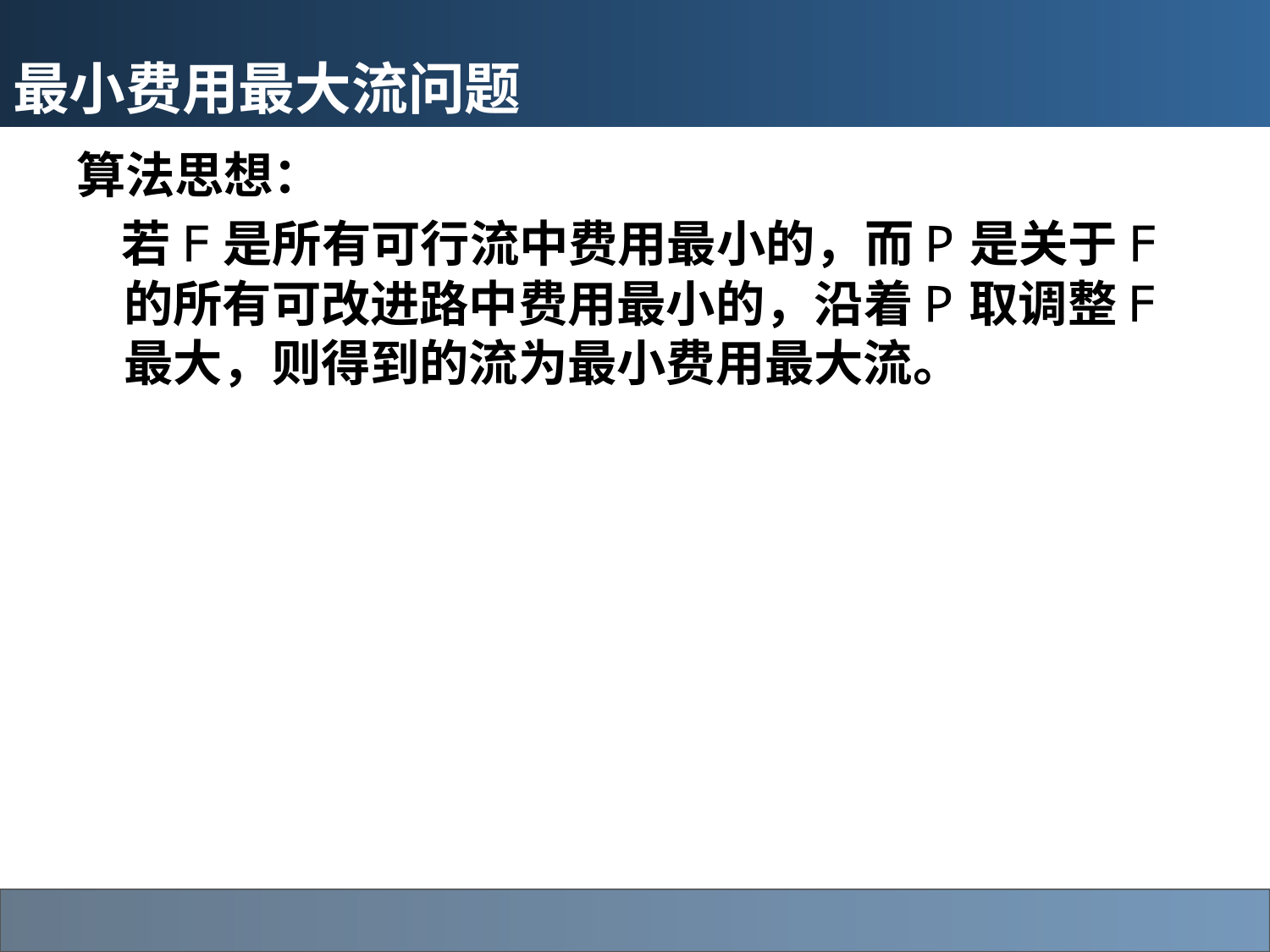

# 最小费用最大流问题
算法思想：
   若F是所有可行流中费用最小的，而P是关于F的所有可改进路中费用最小的，沿着P取调整F最大，则得到的流为最小费用最大流。